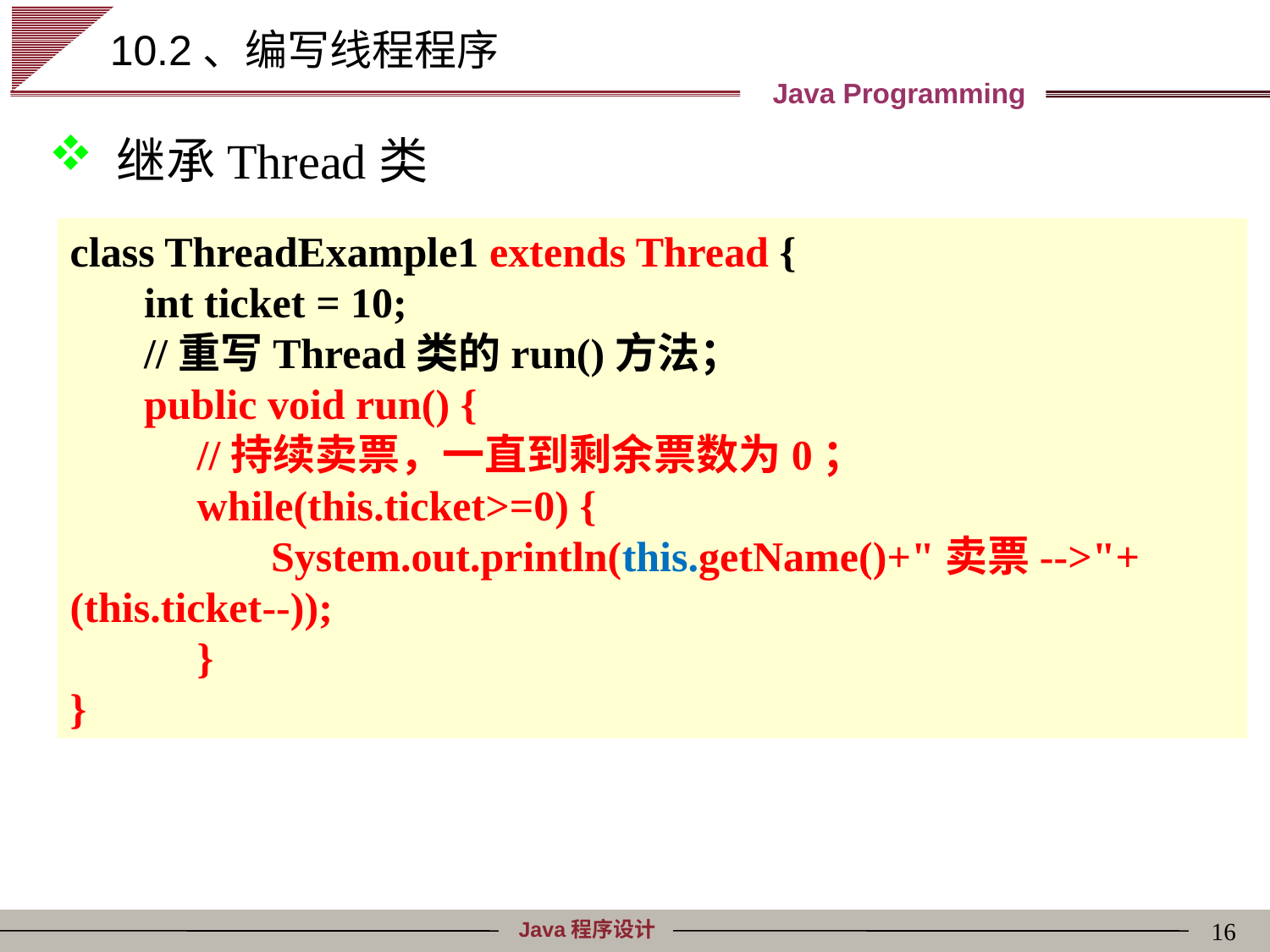

# 10.2、编写线程程序
 继承Thread类
class ThreadExample1 extends Thread {
       int ticket = 10;
       //重写Thread类的run()方法；
       public void run() {
	//持续卖票，一直到剩余票数为0；
	while(this.ticket>=0) {
	       System.out.println(this.getName()+"卖票-->"+(this.ticket--));
	}
}